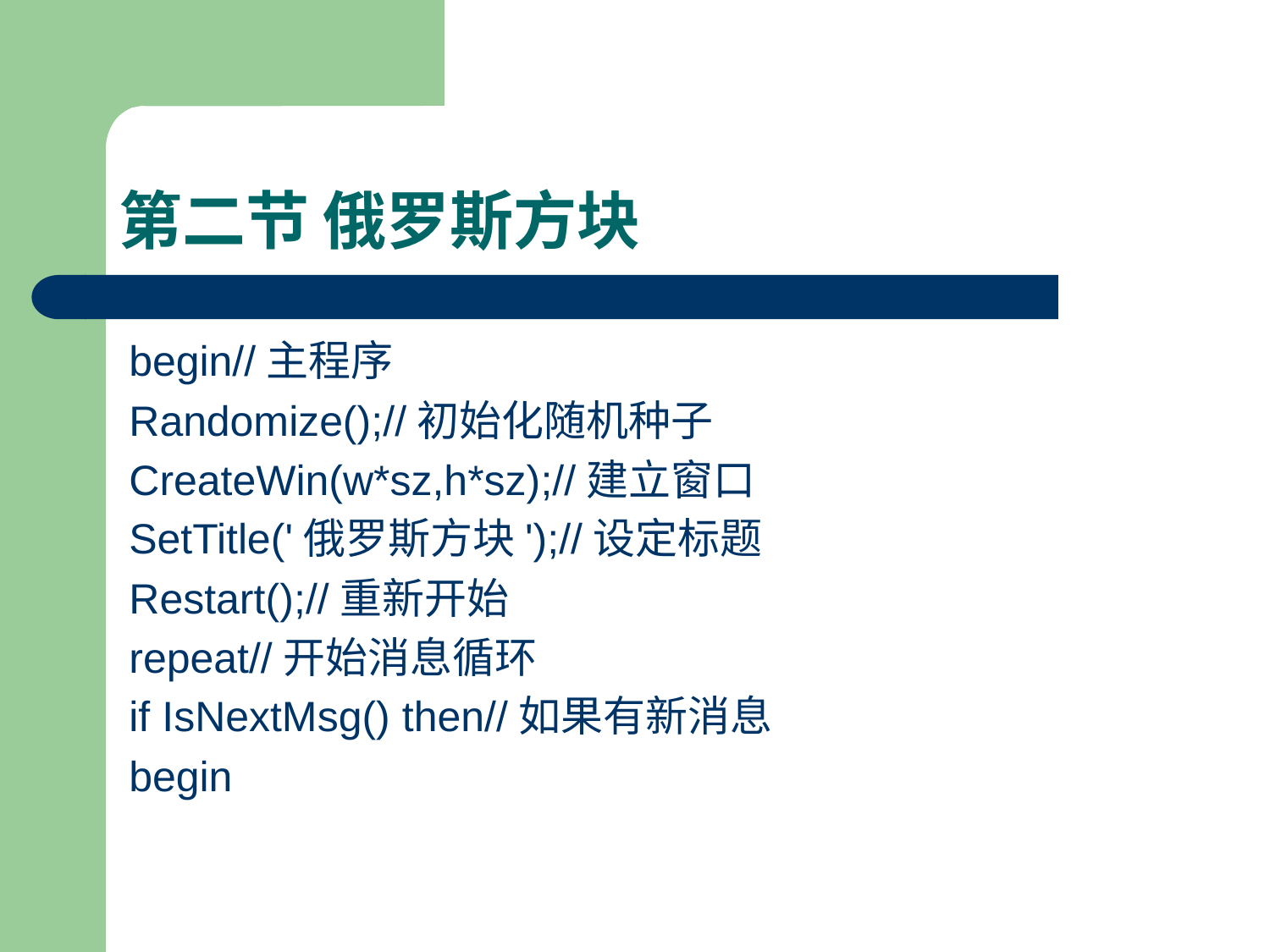

# 第二节 俄罗斯方块
begin//主程序
Randomize();//初始化随机种子
CreateWin(w*sz,h*sz);//建立窗口
SetTitle('俄罗斯方块');//设定标题
Restart();//重新开始
repeat//开始消息循环
if IsNextMsg() then//如果有新消息
begin